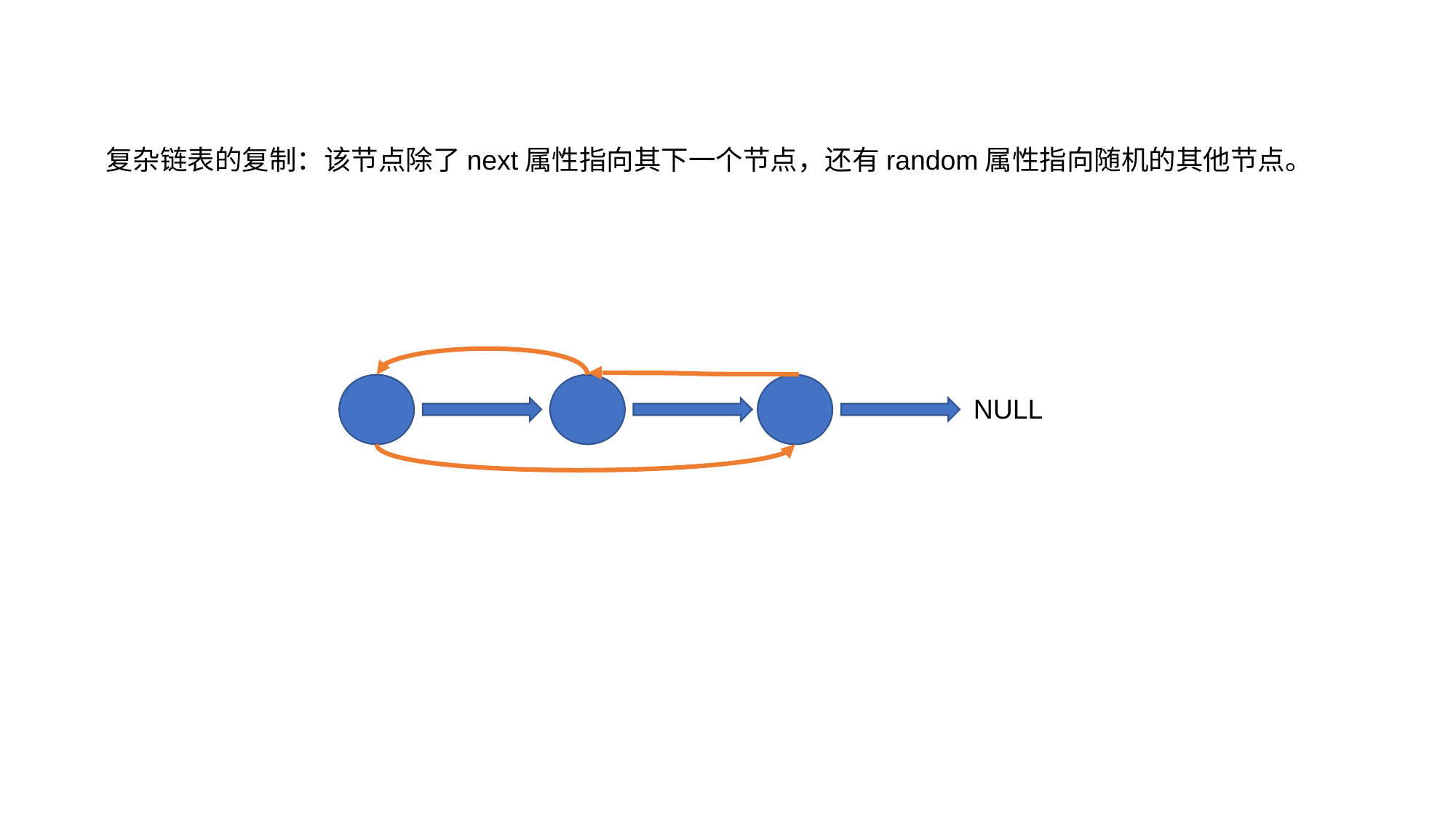

复杂链表的复制：该节点除了next属性指向其下一个节点，还有random属性指向随机的其他节点。

NULL